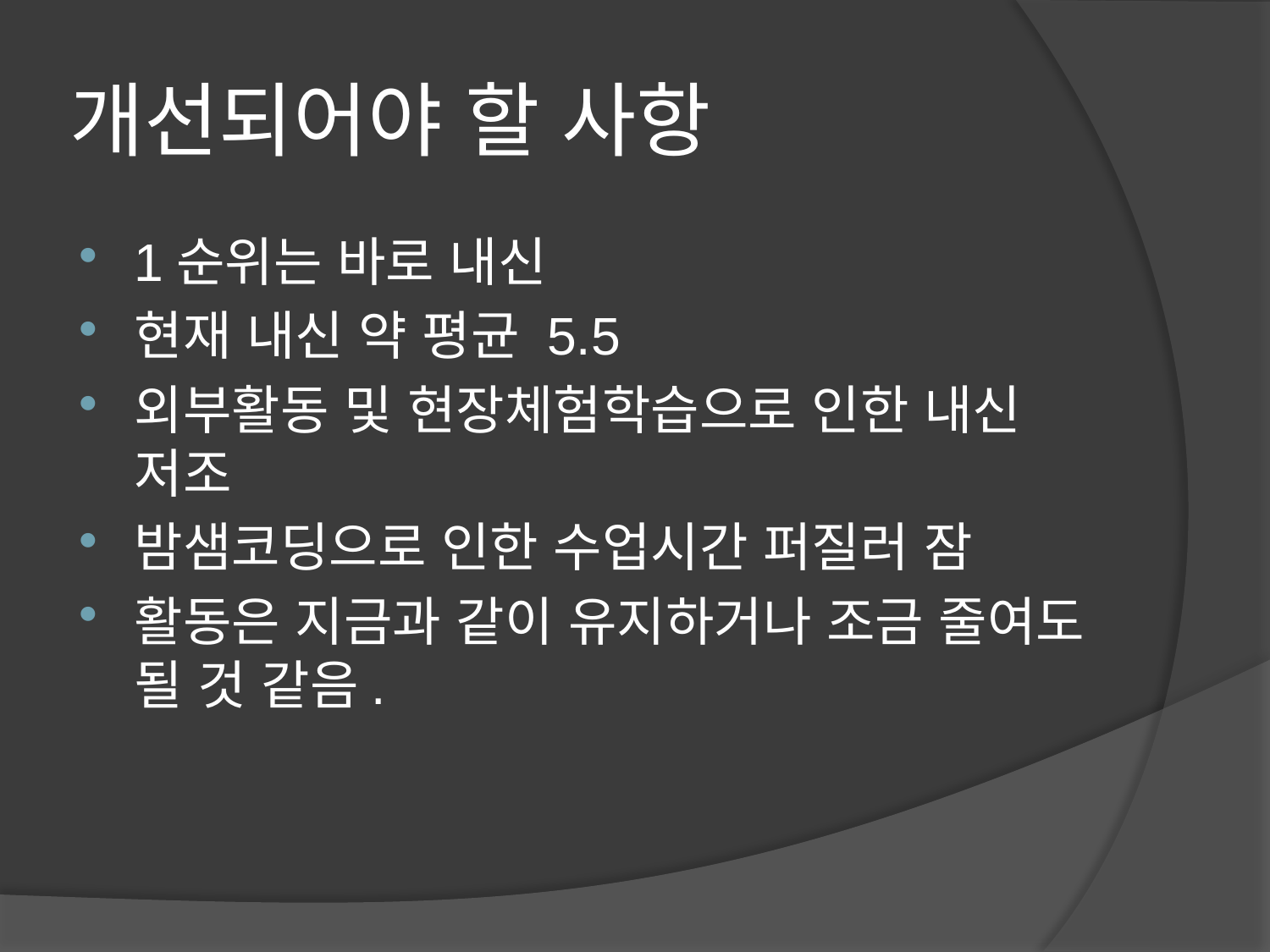

# 개선되어야 할 사항
1순위는 바로 내신
현재 내신 약 평균 5.5
외부활동 및 현장체험학습으로 인한 내신 저조
밤샘코딩으로 인한 수업시간 퍼질러 잠
활동은 지금과 같이 유지하거나 조금 줄여도 될 것 같음.